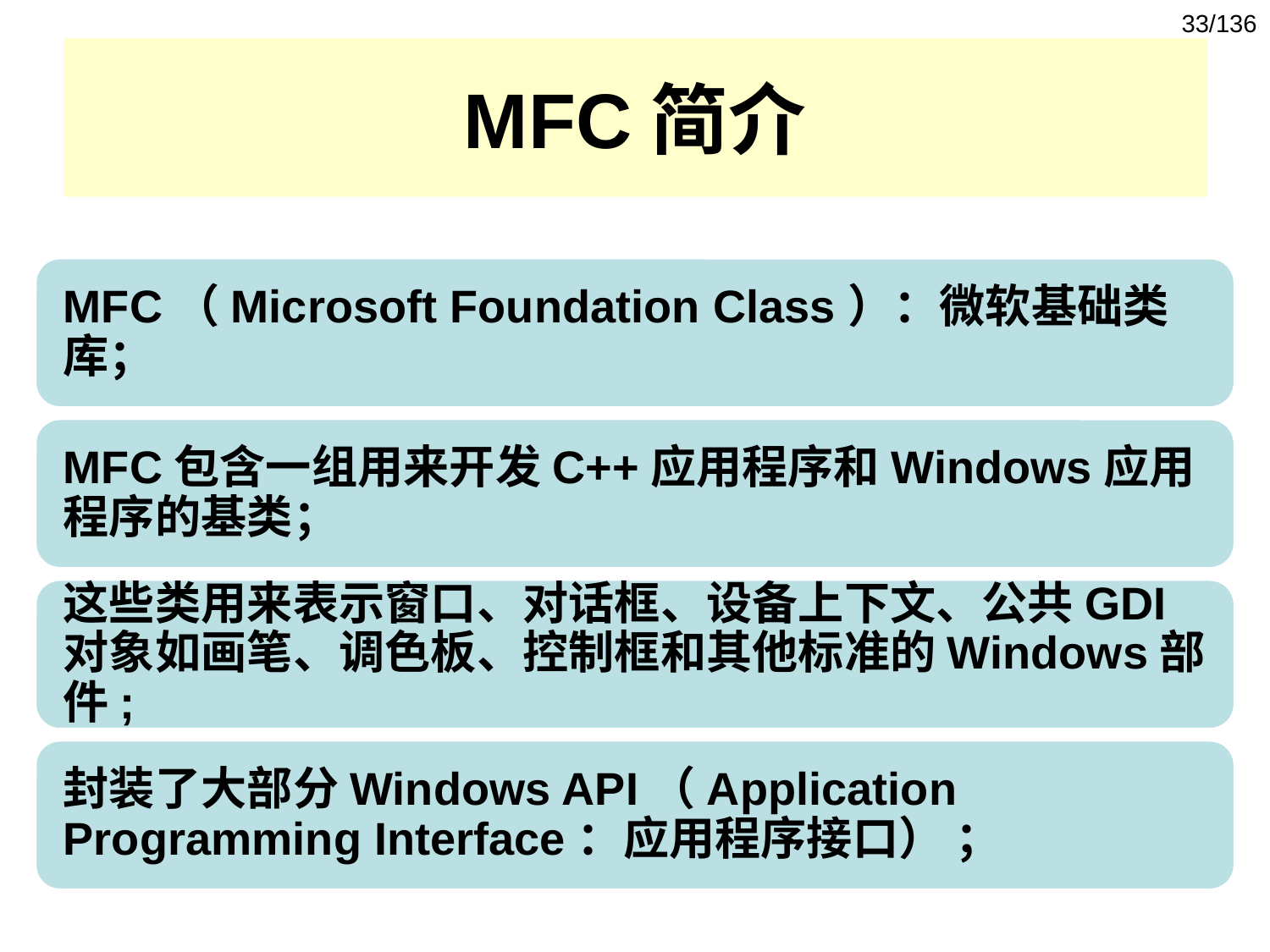

33/136
# MFC简介
MFC（Microsoft Foundation Class）：微软基础类库；
MFC包含一组用来开发C++应用程序和Windows应用程序的基类；
这些类用来表示窗口、对话框、设备上下文、公共GDI对象如画笔、调色板、控制框和其他标准的Windows部件;
封装了大部分Windows API（Application Programming Interface：应用程序接口） ；